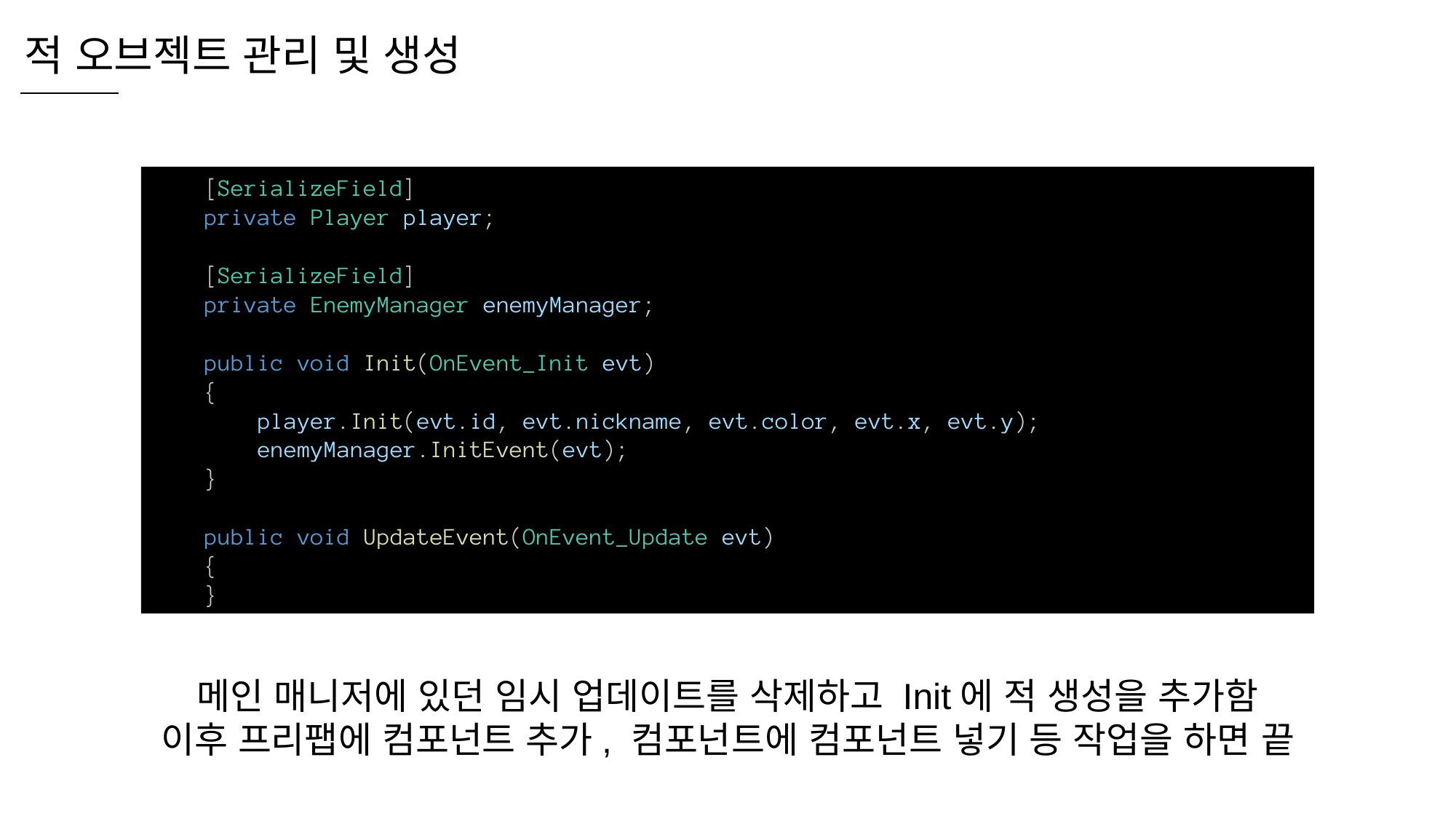

적 오브젝트 관리 및 생성
    [SerializeField]
    private Player player;
    [SerializeField]
    private EnemyManager enemyManager;
    public void Init(OnEvent_Init evt)
    {
        player.Init(evt.id, evt.nickname, evt.color, evt.x, evt.y);
        enemyManager.InitEvent(evt);
    }
    public void UpdateEvent(OnEvent_Update evt)
    {
    }
메인 매니저에 있던 임시 업데이트를 삭제하고 Init에 적 생성을 추가함
이후 프리팹에 컴포넌트 추가, 컴포넌트에 컴포넌트 넣기 등 작업을 하면 끝